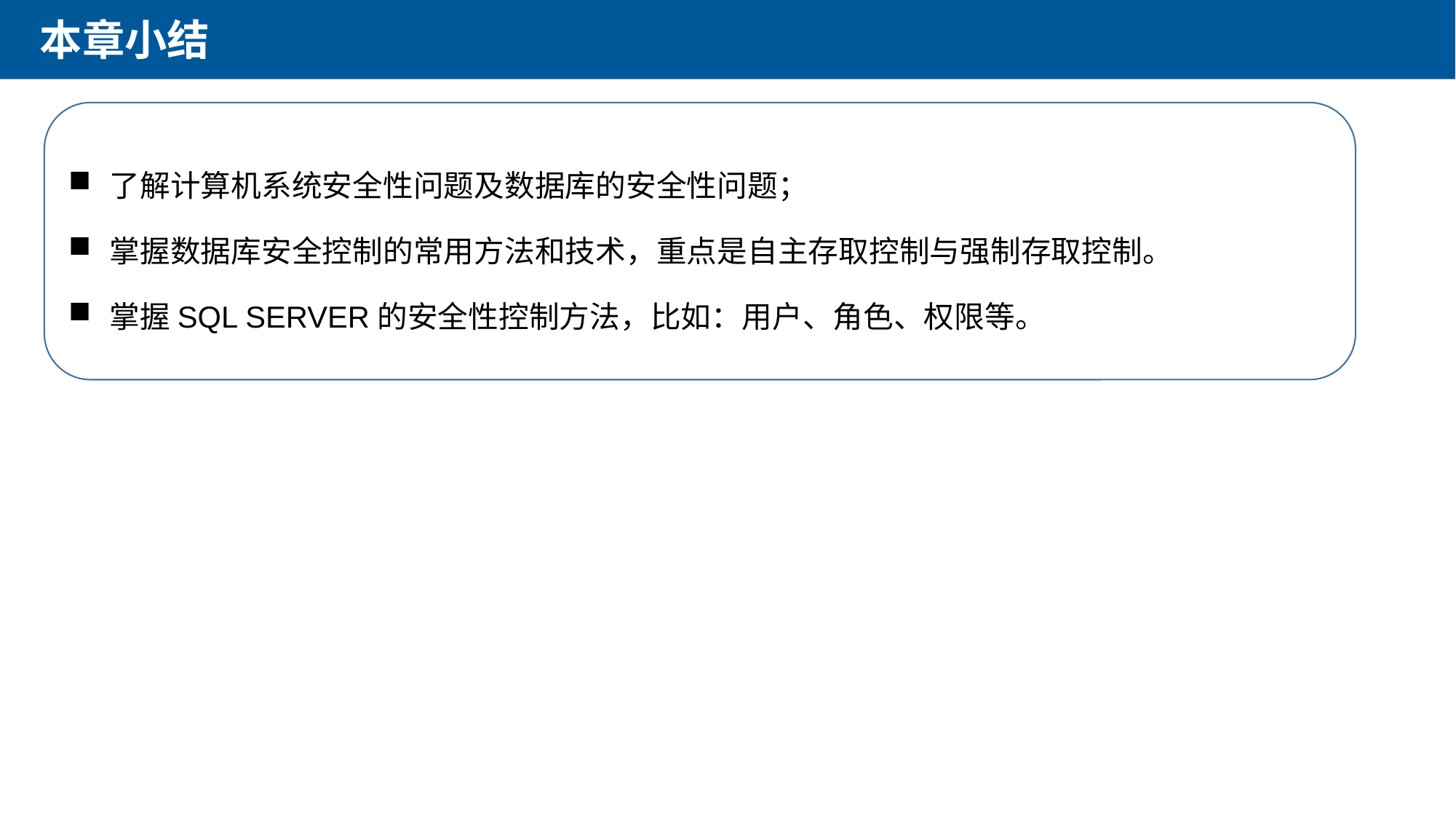

本章小结
了解计算机系统安全性问题及数据库的安全性问题；
掌握数据库安全控制的常用方法和技术，重点是自主存取控制与强制存取控制。
掌握SQL SERVER的安全性控制方法，比如：用户、角色、权限等。